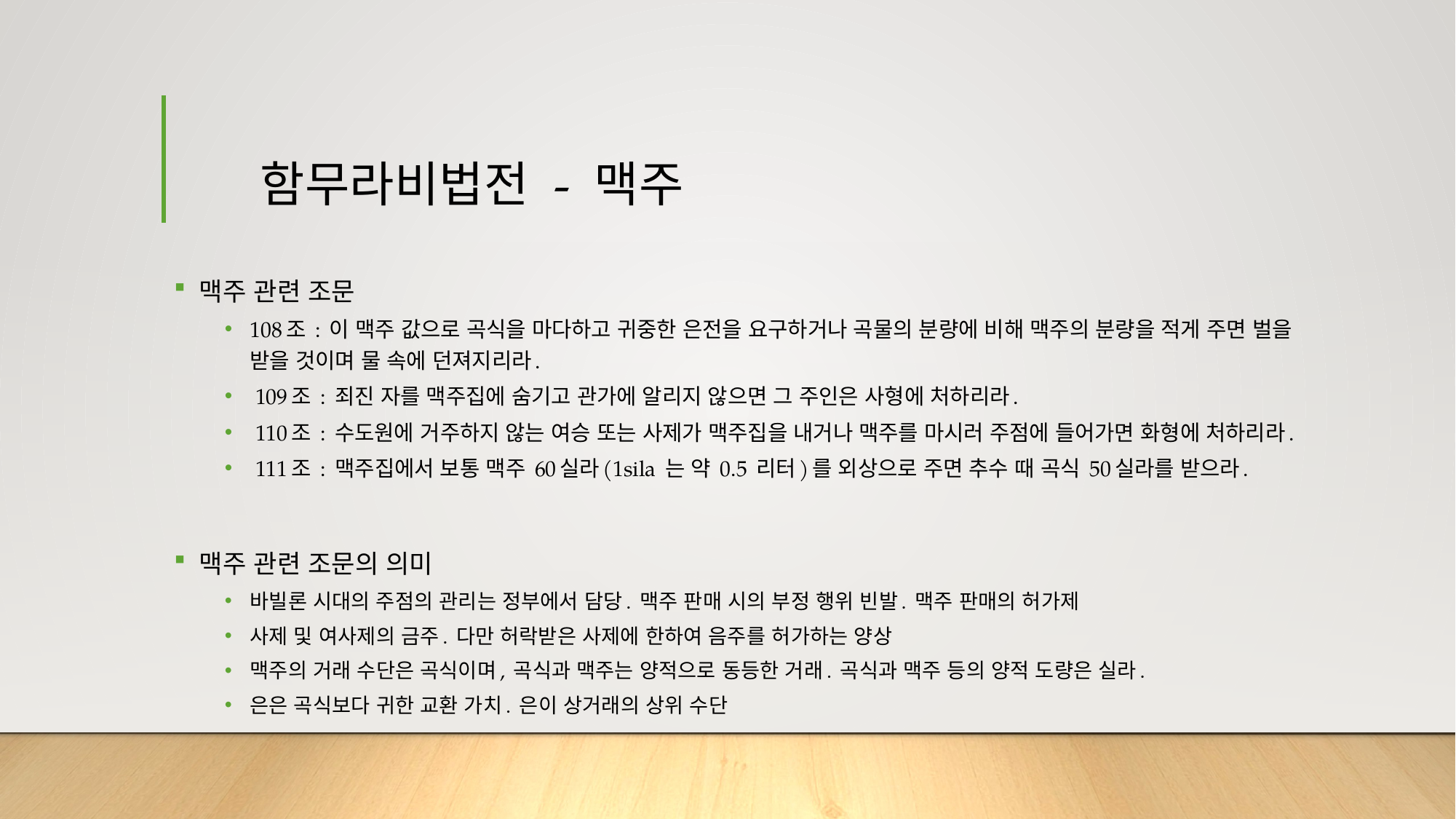

# 함무라비법전 - 맥주
맥주 관련 조문
108조 : 이 맥주 값으로 곡식을 마다하고 귀중한 은전을 요구하거나 곡물의 분량에 비해 맥주의 분량을 적게 주면 벌을 받을 것이며 물 속에 던져지리라.
 109조 : 죄진 자를 맥주집에 숨기고 관가에 알리지 않으면 그 주인은 사형에 처하리라.
 110조 : 수도원에 거주하지 않는 여승 또는 사제가 맥주집을 내거나 맥주를 마시러 주점에 들어가면 화형에 처하리라.
 111조 : 맥주집에서 보통 맥주 60실라(1sila 는 약 0.5 리터)를 외상으로 주면 추수 때 곡식 50실라를 받으라.

맥주 관련 조문의 의미
바빌론 시대의 주점의 관리는 정부에서 담당. 맥주 판매 시의 부정 행위 빈발. 맥주 판매의 허가제
사제 및 여사제의 금주. 다만 허락받은 사제에 한하여 음주를 허가하는 양상
맥주의 거래 수단은 곡식이며, 곡식과 맥주는 양적으로 동등한 거래. 곡식과 맥주 등의 양적 도량은 실라.
은은 곡식보다 귀한 교환 가치. 은이 상거래의 상위 수단